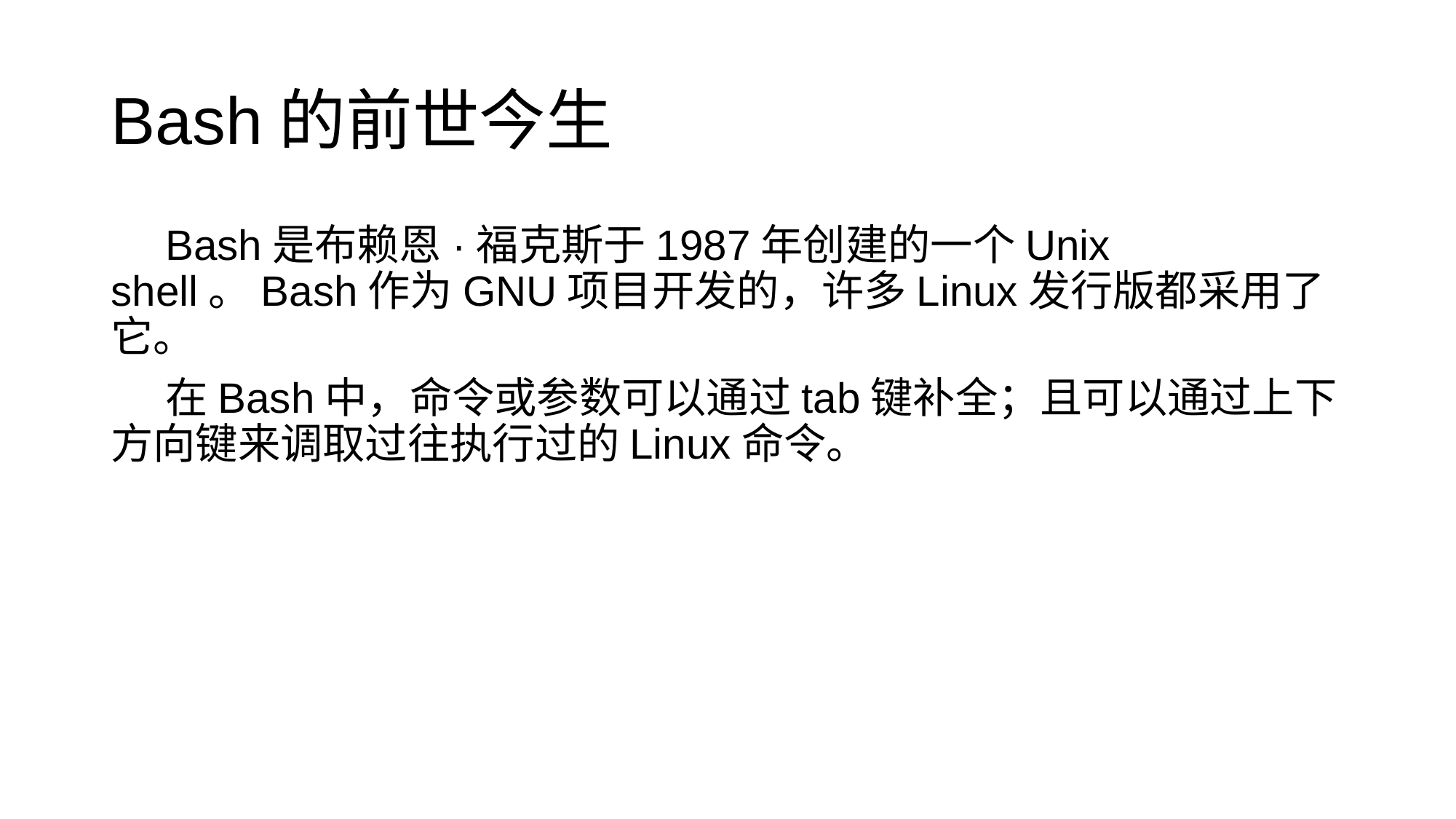

# Bash的前世今生
Bash是布赖恩·福克斯于1987年创建的一个Unix shell。Bash作为GNU项目开发的，许多Linux发行版都采用了它。
在Bash中，命令或参数可以通过tab键补全；且可以通过上下方向键来调取过往执行过的Linux命令。